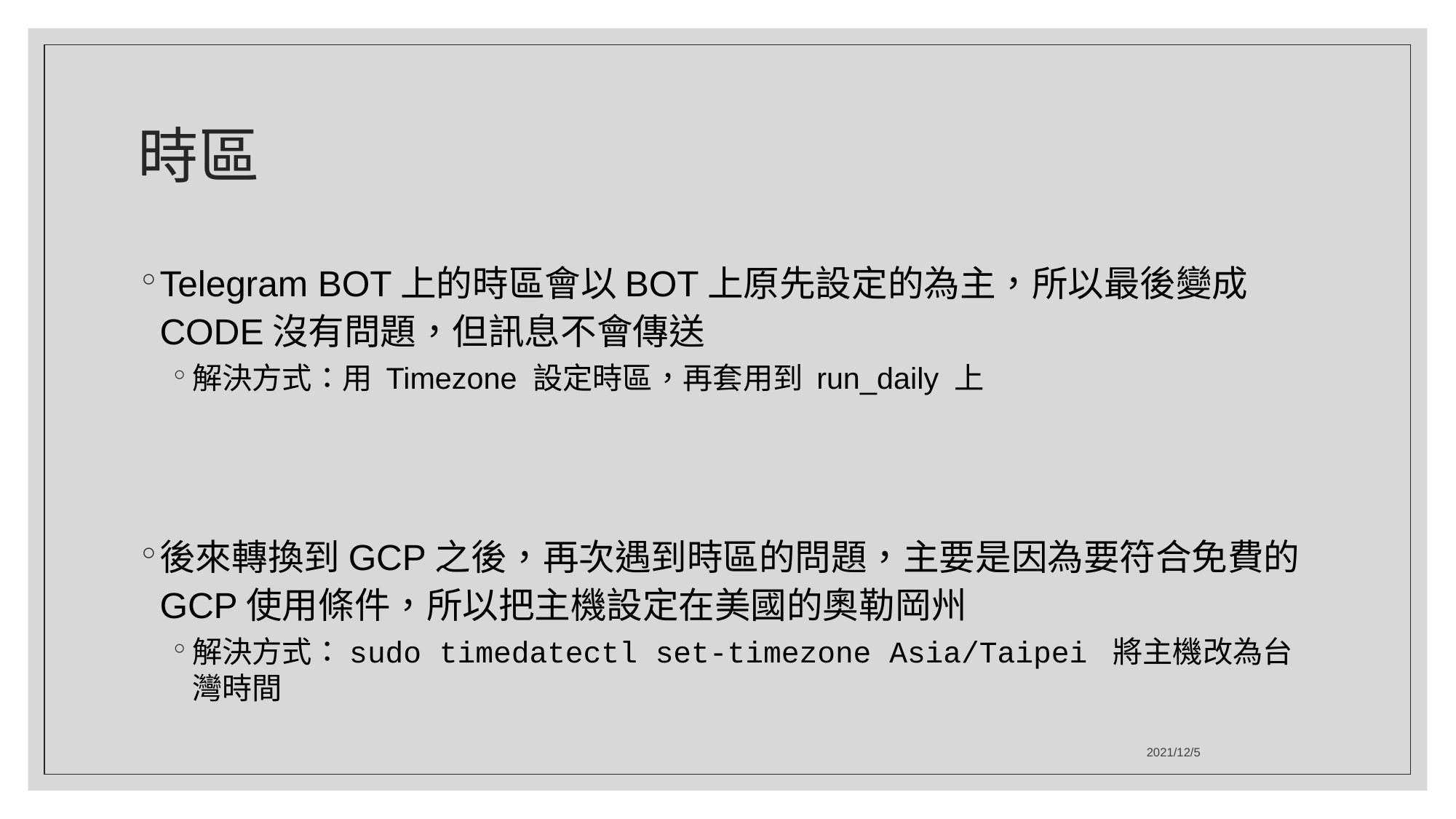

# 時區
Telegram BOT上的時區會以BOT上原先設定的為主，所以最後變成CODE沒有問題，但訊息不會傳送
解決方式：用 Timezone 設定時區，再套用到 run_daily 上

後來轉換到GCP之後，再次遇到時區的問題，主要是因為要符合免費的GCP使用條件，所以把主機設定在美國的奧勒岡州
解決方式：sudo timedatectl set-timezone Asia/Taipei 將主機改為台  灣時間
2021/12/5